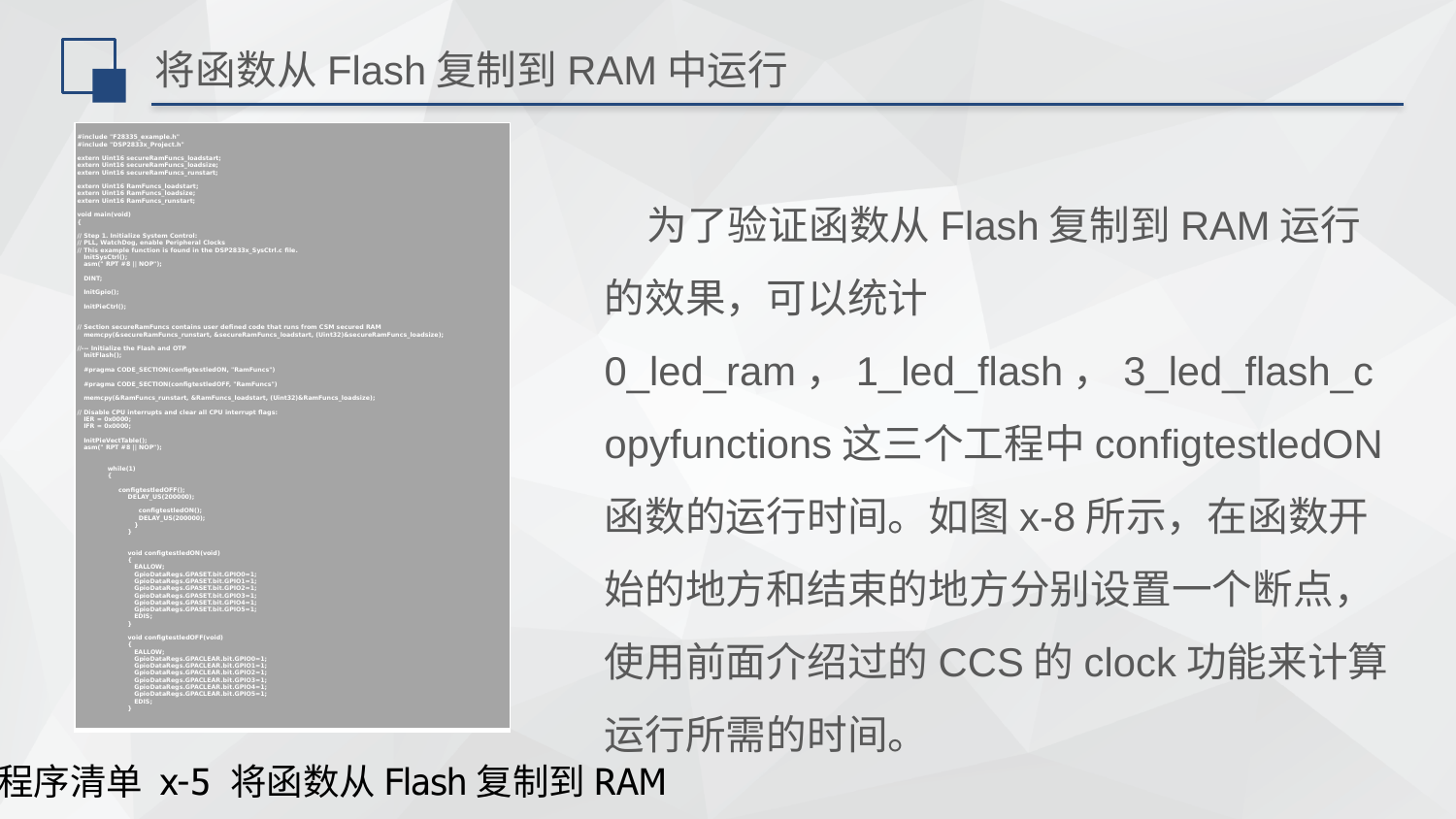

# 将函数从Flash复制到RAM中运行
| #include "F28335\_example.h" #include "DSP2833x\_Project.h"   extern Uint16 secureRamFuncs\_loadstart; extern Uint16 secureRamFuncs\_loadsize; extern Uint16 secureRamFuncs\_runstart;   extern Uint16 RamFuncs\_loadstart; extern Uint16 RamFuncs\_loadsize; extern Uint16 RamFuncs\_runstart;   void main(void) { // Step 1. Initialize System Control: // PLL, WatchDog, enable Peripheral Clocks // This example function is found in the DSP2833x\_SysCtrl.c file. InitSysCtrl(); asm(" RPT #8 || NOP"); DINT; InitGpio();   InitPieCtrl();     // Section secureRamFuncs contains user defined code that runs from CSM secured RAM memcpy(&secureRamFuncs\_runstart, &secureRamFuncs\_loadstart, (Uint32)&secureRamFuncs\_loadsize);   //--- Initialize the Flash and OTP InitFlash(); #pragma CODE\_SECTION(configtestledON, "RamFuncs")   #pragma CODE\_SECTION(configtestledOFF, "RamFuncs") memcpy(&RamFuncs\_runstart, &RamFuncs\_loadstart, (Uint32)&RamFuncs\_loadsize);   // Disable CPU interrupts and clear all CPU interrupt flags: IER = 0x0000; IFR = 0x0000;   InitPieVectTable(); asm(" RPT #8 || NOP");   while(1) { configtestledOFF(); DELAY\_US(200000); configtestledON(); DELAY\_US(200000); } }     void configtestledON(void) { EALLOW; GpioDataRegs.GPASET.bit.GPIO0=1; GpioDataRegs.GPASET.bit.GPIO1=1; GpioDataRegs.GPASET.bit.GPIO2=1; GpioDataRegs.GPASET.bit.GPIO3=1; GpioDataRegs.GPASET.bit.GPIO4=1; GpioDataRegs.GPASET.bit.GPIO5=1; EDIS; }   void configtestledOFF(void) { EALLOW; GpioDataRegs.GPACLEAR.bit.GPIO0=1; GpioDataRegs.GPACLEAR.bit.GPIO1=1; GpioDataRegs.GPACLEAR.bit.GPIO2=1; GpioDataRegs.GPACLEAR.bit.GPIO3=1; GpioDataRegs.GPACLEAR.bit.GPIO4=1; GpioDataRegs.GPACLEAR.bit.GPIO5=1; EDIS; } |
| --- |
为了验证函数从Flash复制到RAM运行的效果，可以统计0_led_ram，1_led_flash，3_led_flash_copyfunctions这三个工程中configtestledON函数的运行时间。如图x-8所示，在函数开始的地方和结束的地方分别设置一个断点，使用前面介绍过的CCS的clock功能来计算运行所需的时间。
程序清单 x-5 将函数从Flash复制到RAM